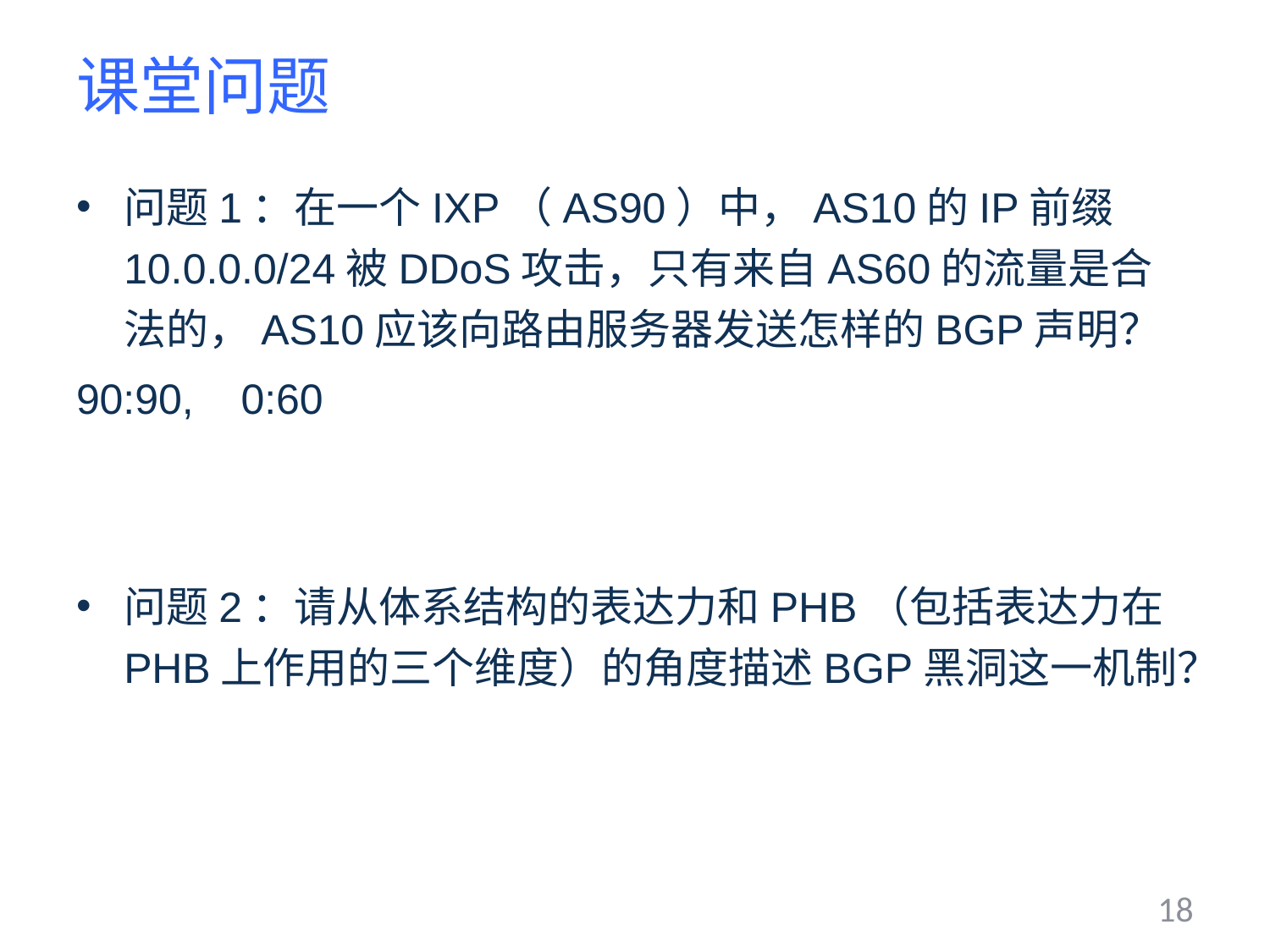

# 课堂问题
问题1：在一个IXP（AS90）中，AS10的IP前缀10.0.0.0/24被DDoS攻击，只有来自AS60的流量是合法的，AS10应该向路由服务器发送怎样的BGP声明？
90:90,    0:60

问题2：请从体系结构的表达力和PHB（包括表达力在PHB上作用的三个维度）的角度描述BGP黑洞这一机制？

18